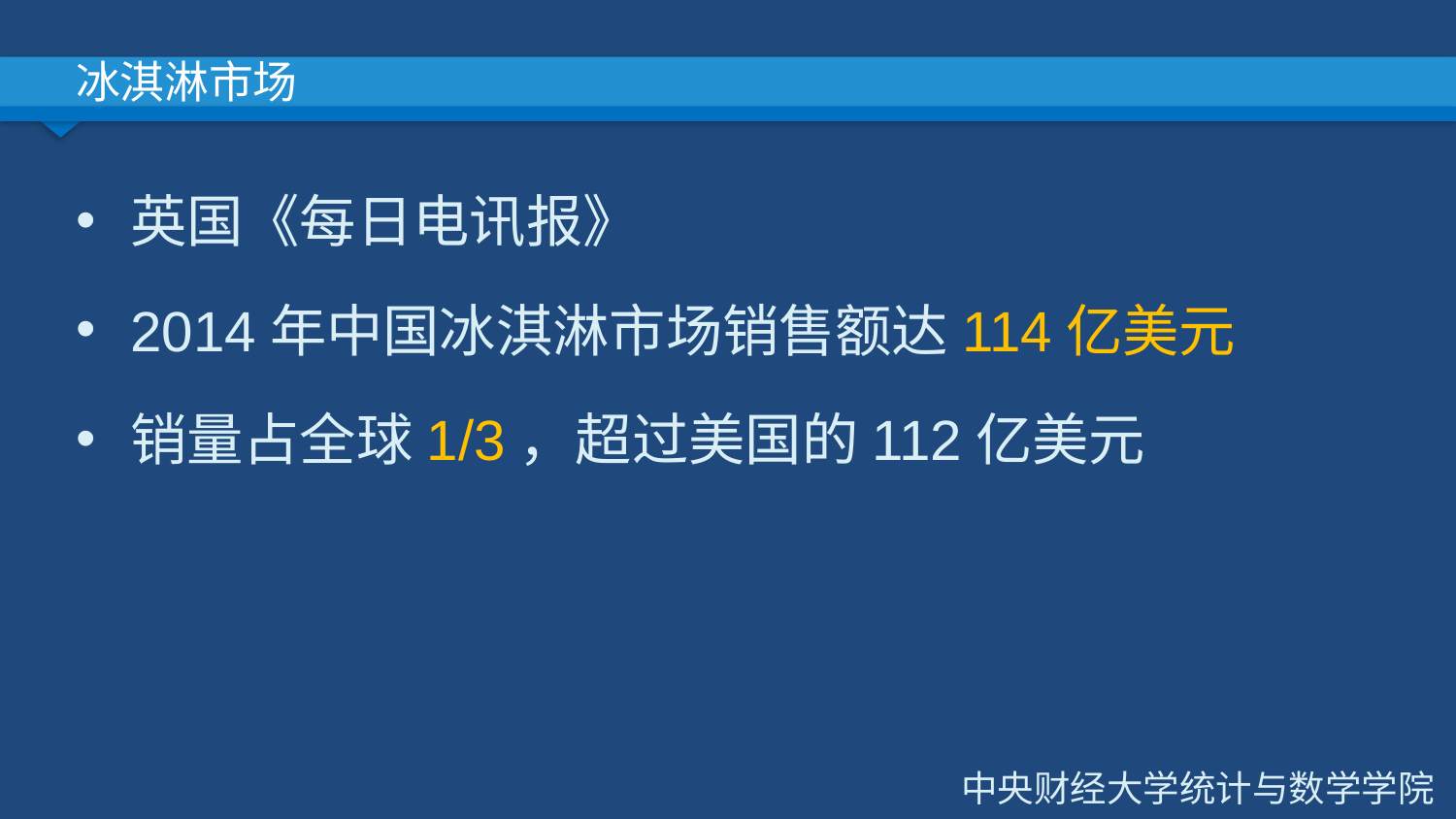

# 冰淇淋市场
英国《每日电讯报》
2014年中国冰淇淋市场销售额达114亿美元
销量占全球1/3，超过美国的112亿美元